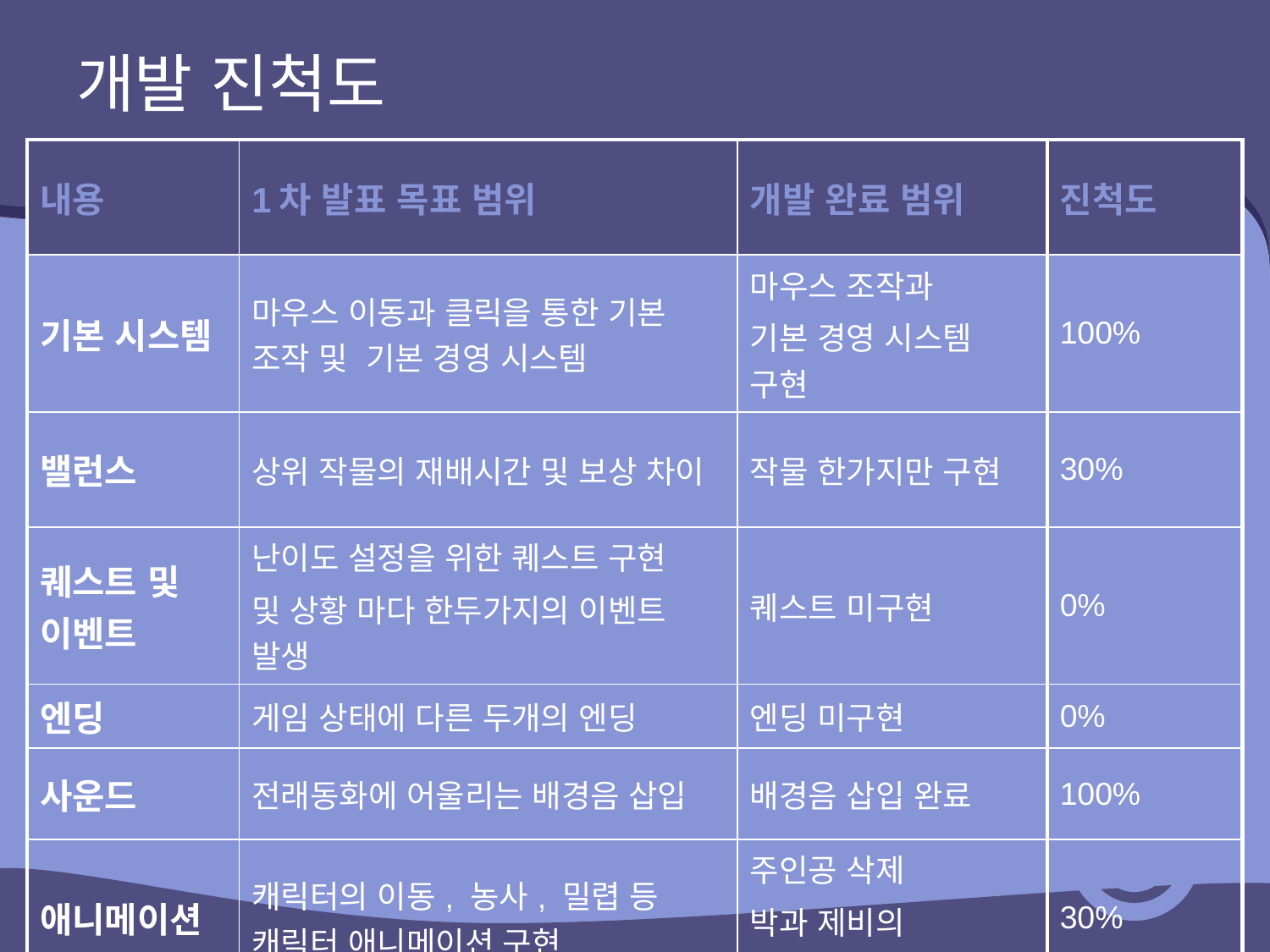

# 개발 진척도
| 내용 | 1차 발표 목표 범위 | 개발 완료 범위 | 진척도 |
| --- | --- | --- | --- |
| 기본 시스템 | 마우스 이동과 클릭을 통한 기본 조작 및 기본 경영 시스템 | 마우스 조작과 기본 경영 시스템 구현 | 100% |
| 밸런스 | 상위 작물의 재배시간 및 보상 차이 | 작물 한가지만 구현 | 30% |
| 퀘스트 및 이벤트 | 난이도 설정을 위한 퀘스트 구현 및 상황 마다 한두가지의 이벤트 발생 | 퀘스트 미구현 | 0% |
| 엔딩 | 게임 상태에 다른 두개의 엔딩 | 엔딩 미구현 | 0% |
| 사운드 | 전래동화에 어울리는 배경음 삽입 | 배경음 삽입 완료 | 100% |
| 애니메이션 | 캐릭터의 이동, 농사, 밀렵 등 캐릭터 애니메이션 구현 | 주인공 삭제 박과 제비의 애니메이션만 구현 | 30% |